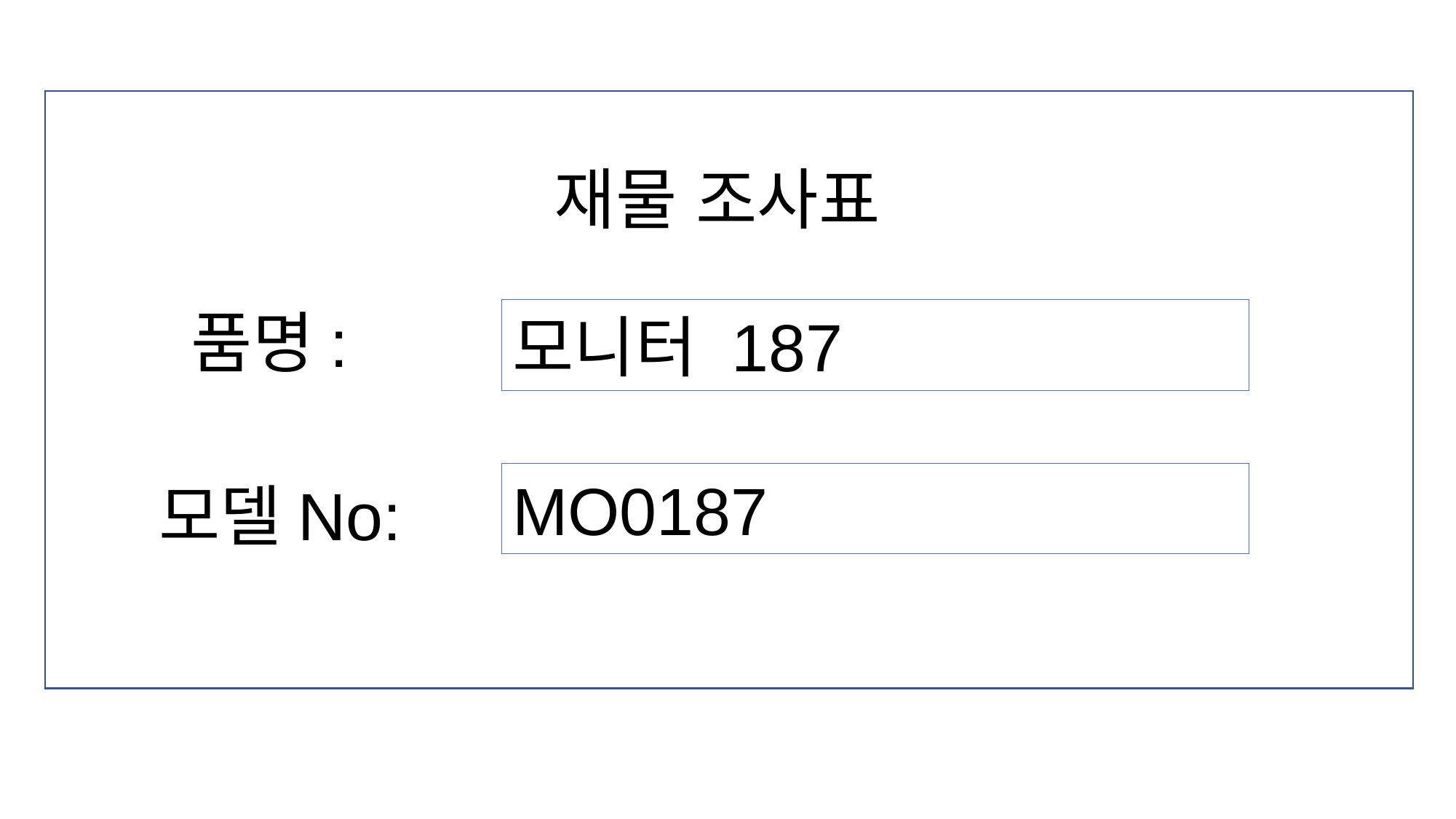

재물 조사표
품명:
모니터 187
MO0187
모델No: